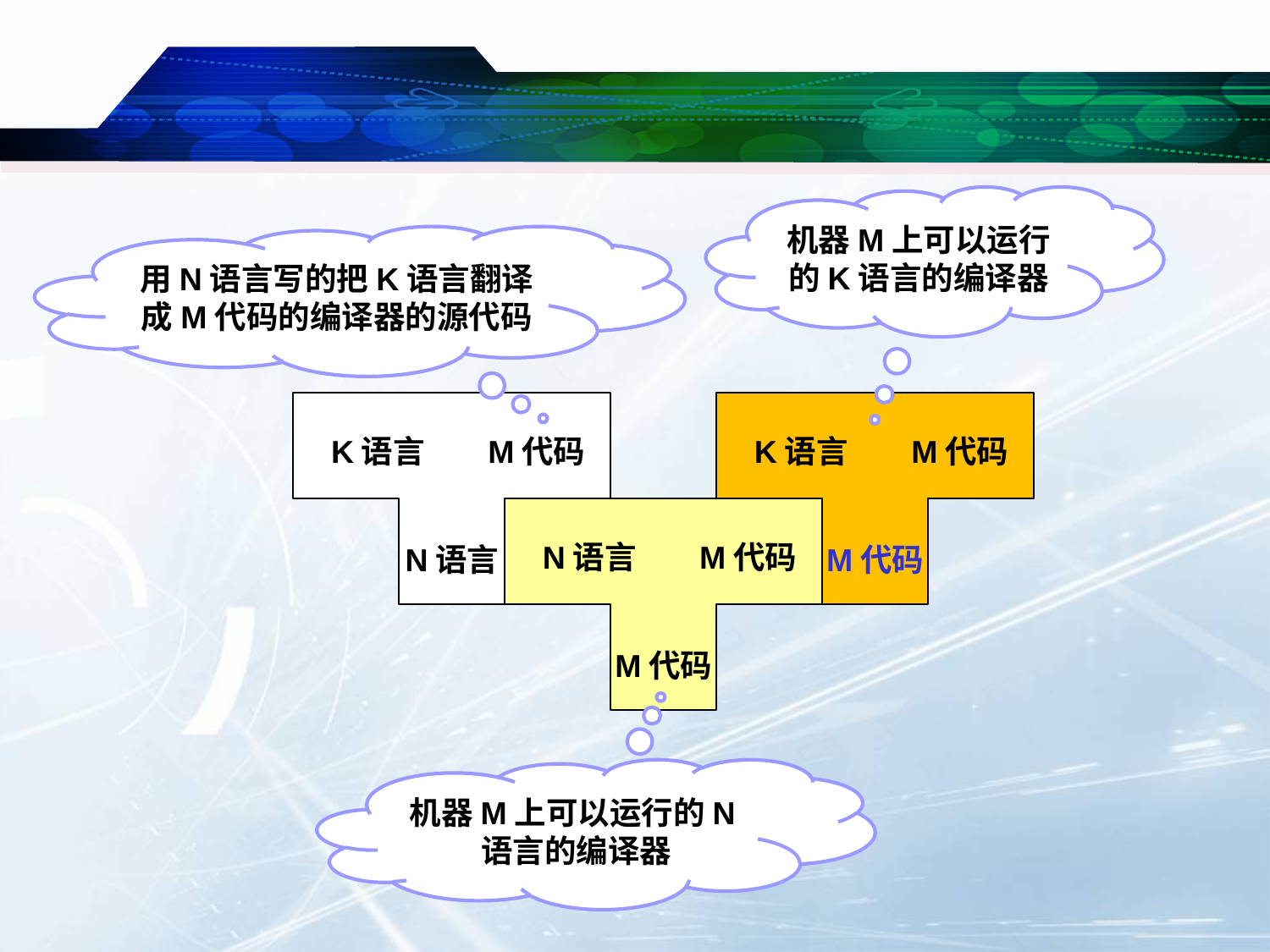

机器M上可以运行的K语言的编译器
用N语言写的把K语言翻译成M代码的编译器的源代码

K语言
M代码
N语言

K语言
M代码
M代码

N语言
M代码
M代码
机器M上可以运行的N语言的编译器